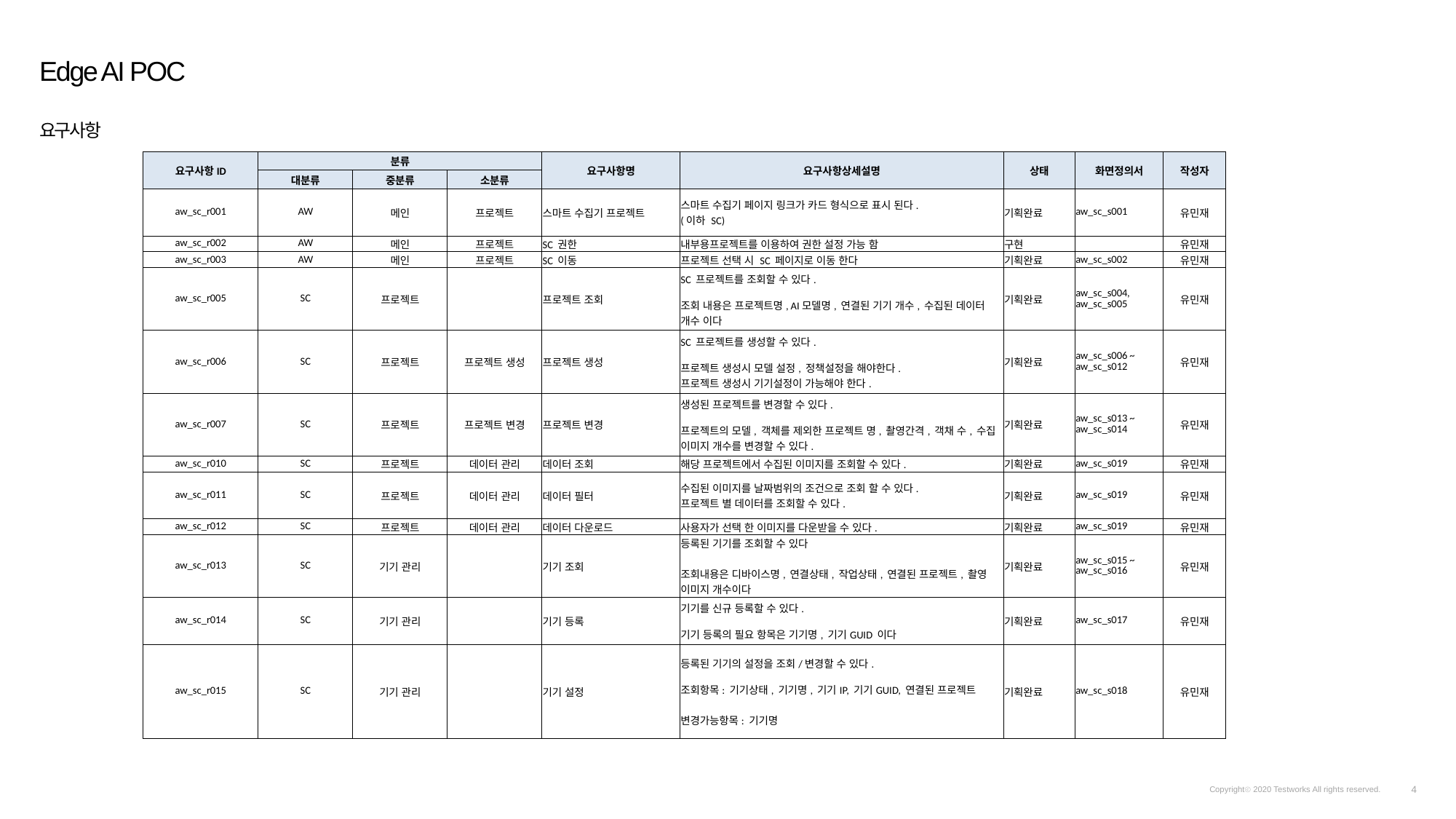

Edge AI POC

요구사항
| 요구사항ID | 분류 |  |  | 요구사항명 | 요구사항상세설명 | 상태 | 화면정의서 | 작성자 |
| --- | --- | --- | --- | --- | --- | --- | --- | --- |
|  | 대분류 | 중분류 | 소분류 |  |  |  |  |  |
| aw\_sc\_r001 | AW | 메인 | 프로젝트 | 스마트 수집기 프로젝트 | 스마트 수집기 페이지 링크가 카드 형식으로 표시 된다. (이하 SC) | 기획완료 | aw\_sc\_s001 | 유민재 |
| aw\_sc\_r002 | AW | 메인 | 프로젝트 | SC 권한 | 내부용프로젝트를 이용하여 권한 설정 가능 함 | 구현 |  | 유민재 |
| aw\_sc\_r003 | AW | 메인 | 프로젝트 | SC 이동 | 프로젝트 선택 시 SC 페이지로 이동 한다 | 기획완료 | aw\_sc\_s002 | 유민재 |
| aw\_sc\_r005 | SC | 프로젝트 |  | 프로젝트 조회 | SC 프로젝트를 조회할 수 있다. 조회 내용은 프로젝트명, AI모델명, 연결된 기기 개수, 수집된 데이터 개수 이다 | 기획완료 | aw\_sc\_s004, aw\_sc\_s005 | 유민재 |
| aw\_sc\_r006 | SC | 프로젝트 | 프로젝트 생성 | 프로젝트 생성 | SC 프로젝트를 생성할 수 있다. 프로젝트 생성시 모델 설정, 정책설정을 해야한다. 프로젝트 생성시 기기설정이 가능해야 한다. | 기획완료 | aw\_sc\_s006 ~ aw\_sc\_s012 | 유민재 |
| aw\_sc\_r007 | SC | 프로젝트 | 프로젝트 변경 | 프로젝트 변경 | 생성된 프로젝트를 변경할 수 있다. 프로젝트의 모델, 객체를 제외한 프로젝트 명, 촬영간격, 객채 수, 수집 이미지 개수를 변경할 수 있다. | 기획완료 | aw\_sc\_s013 ~ aw\_sc\_s014 | 유민재 |
| aw\_sc\_r010 | SC | 프로젝트 | 데이터 관리 | 데이터 조회 | 해당 프로젝트에서 수집된 이미지를 조회할 수 있다. | 기획완료 | aw\_sc\_s019 | 유민재 |
| aw\_sc\_r011 | SC | 프로젝트 | 데이터 관리 | 데이터 필터 | 수집된 이미지를 날짜범위의 조건으로 조회 할 수 있다. 프로젝트 별 데이터를 조회할 수 있다. | 기획완료 | aw\_sc\_s019 | 유민재 |
| aw\_sc\_r012 | SC | 프로젝트 | 데이터 관리 | 데이터 다운로드 | 사용자가 선택 한 이미지를 다운받을 수 있다. | 기획완료 | aw\_sc\_s019 | 유민재 |
| aw\_sc\_r013 | SC | 기기 관리 |  | 기기 조회 | 등록된 기기를 조회할 수 있다 조회내용은 디바이스명, 연결상태, 작업상태, 연결된 프로젝트, 촬영 이미지 개수이다 | 기획완료 | aw\_sc\_s015 ~ aw\_sc\_s016 | 유민재 |
| aw\_sc\_r014 | SC | 기기 관리 |  | 기기 등록 | 기기를 신규 등록할 수 있다. 기기 등록의 필요 항목은 기기명, 기기GUID 이다 | 기획완료 | aw\_sc\_s017 | 유민재 |
| aw\_sc\_r015 | SC | 기기 관리 |  | 기기 설정 | 등록된 기기의 설정을 조회/변경할 수 있다. 조회항목: 기기상태, 기기명, 기기IP, 기기GUID, 연결된 프로젝트 변경가능항목: 기기명 | 기획완료 | aw\_sc\_s018 | 유민재 |